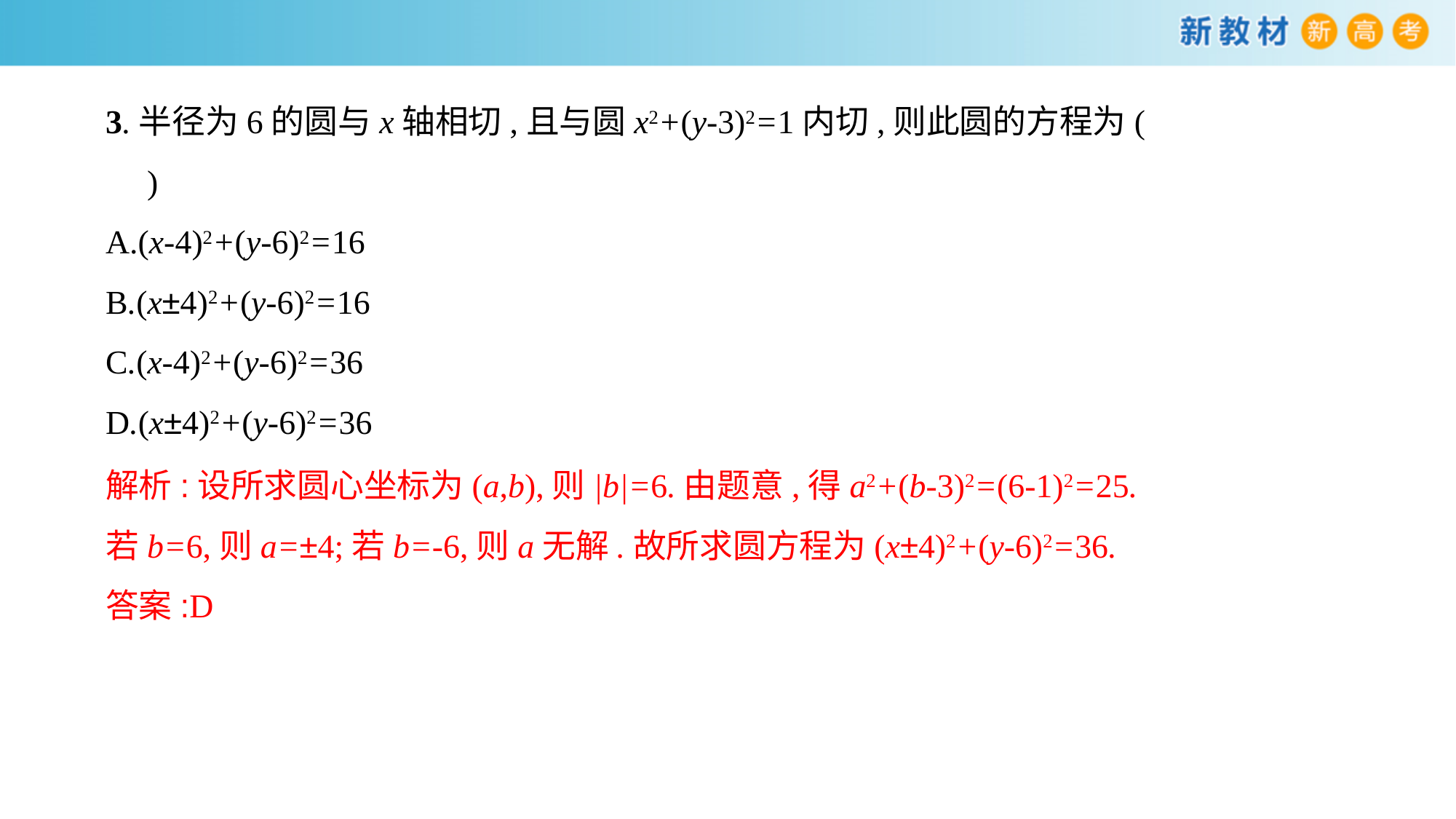

3.半径为6的圆与x轴相切,且与圆x2+(y-3)2=1内切,则此圆的方程为(　　)
A.(x-4)2+(y-6)2=16
B.(x±4)2+(y-6)2=16
C.(x-4)2+(y-6)2=36
D.(x±4)2+(y-6)2=36
解析:设所求圆心坐标为(a,b),则|b|=6.由题意,得a2+(b-3)2=(6-1)2=25.
若b=6,则a=±4;若b=-6,则a无解.故所求圆方程为(x±4)2+(y-6)2=36.
答案:D